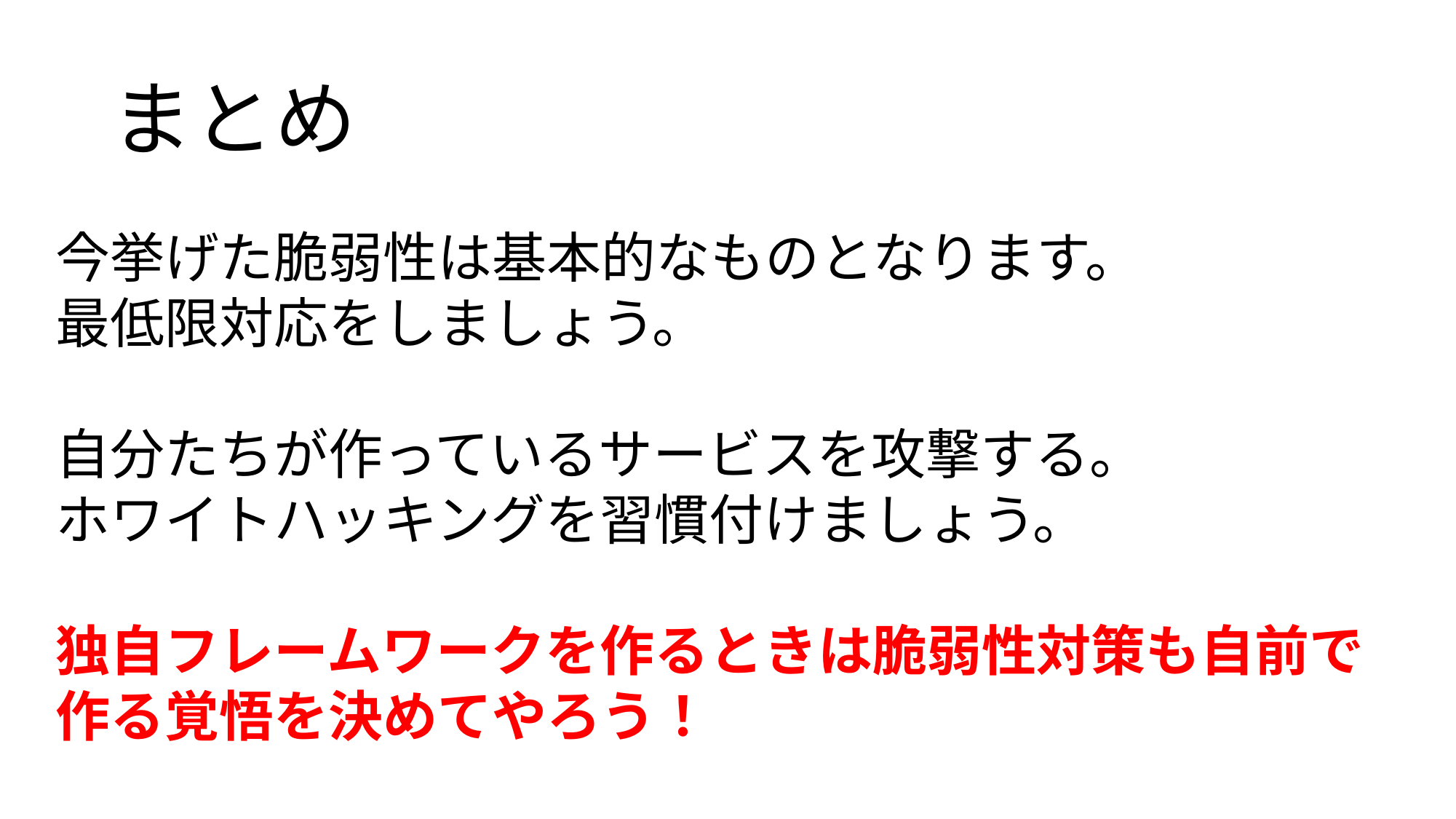

# まとめ
今挙げた脆弱性は基本的なものとなります。
最低限対応をしましょう。

自分たちが作っているサービスを攻撃する。
ホワイトハッキングを習慣付けましょう。

独自フレームワークを作るときは脆弱性対策も自前で作る覚悟を決めてやろう！